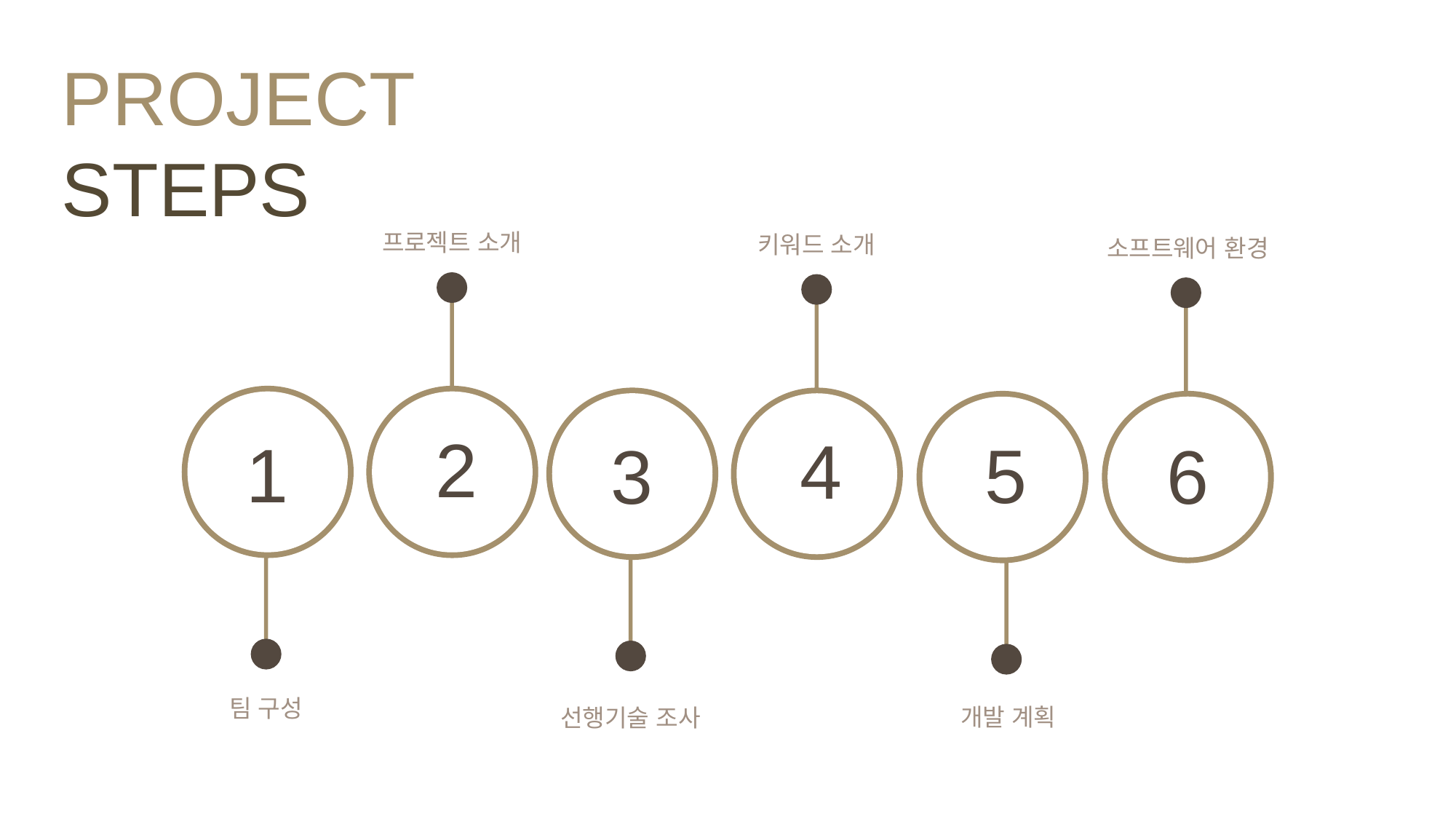

PROJECT STEPS
프로젝트 소개
키워드 소개
소프트웨어 환경

2
4
1
5
3
6

팀 구성
개발 계획
선행기술 조사